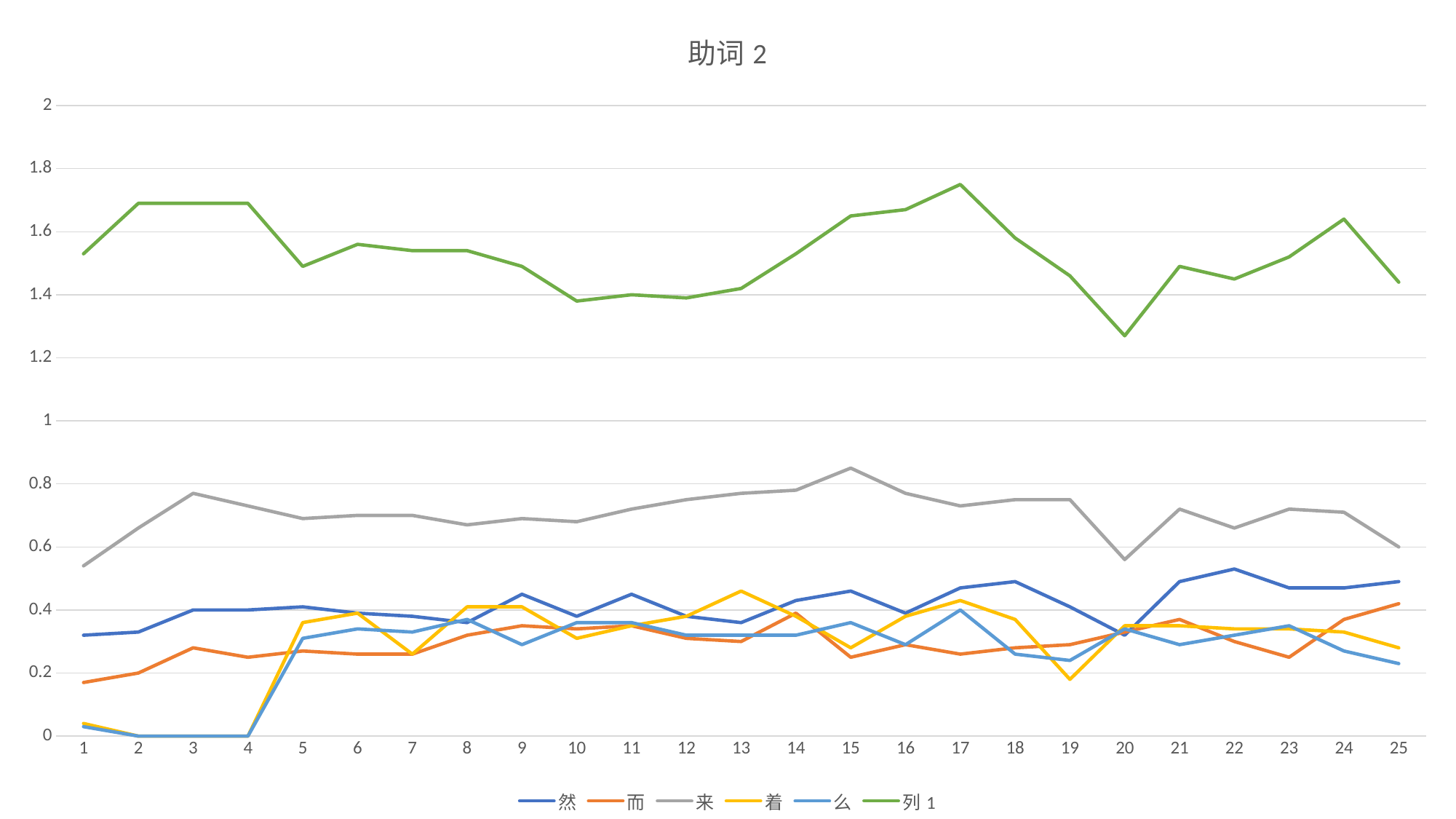

### Chart: 助词2

| Category | 然 | 而 | 来 | 着 | 么 | 列1 |
|---|---|---|---|---|---|---|
| 1 | 0.32 | 0.17 | 0.54 | 0.04 | 0.03 | 1.53 |
| 2 | 0.33 | 0.2 | 0.66 | 0.0 | 0.0 | 1.69 |
| 3 | 0.4 | 0.28 | 0.77 | 0.0 | 0.0 | 1.69 |
| 4 | 0.4 | 0.25 | 0.73 | 0.0 | 0.0 | 1.69 |
| 5 | 0.41 | 0.27 | 0.69 | 0.36 | 0.31 | 1.49 |
| 6 | 0.39 | 0.26 | 0.7 | 0.39 | 0.34 | 1.56 |
| 7 | 0.38 | 0.26 | 0.7 | 0.26 | 0.33 | 1.54 |
| 8 | 0.36 | 0.32 | 0.67 | 0.41 | 0.37 | 1.54 |
| 9 | 0.45 | 0.35 | 0.69 | 0.41 | 0.29 | 1.49 |
| 10 | 0.38 | 0.34 | 0.68 | 0.31 | 0.36 | 1.38 |
| 11 | 0.45 | 0.35 | 0.72 | 0.35 | 0.36 | 1.4 |
| 12 | 0.38 | 0.31 | 0.75 | 0.38 | 0.32 | 1.39 |
| 13 | 0.36 | 0.3 | 0.77 | 0.46 | 0.32 | 1.42 |
| 14 | 0.43 | 0.39 | 0.78 | 0.38 | 0.32 | 1.53 |
| 15 | 0.46 | 0.25 | 0.85 | 0.28 | 0.36 | 1.65 |
| 16 | 0.39 | 0.29 | 0.77 | 0.38 | 0.29 | 1.67 |
| 17 | 0.47 | 0.26 | 0.73 | 0.43 | 0.4 | 1.75 |
| 18 | 0.49 | 0.28 | 0.75 | 0.37 | 0.26 | 1.58 |
| 19 | 0.41 | 0.29 | 0.75 | 0.18 | 0.24 | 1.46 |
| 20 | 0.32 | 0.33 | 0.56 | 0.35 | 0.34 | 1.27 |
| 21 | 0.49 | 0.37 | 0.72 | 0.35 | 0.29 | 1.49 |
| 22 | 0.53 | 0.3 | 0.66 | 0.34 | 0.32 | 1.45 |
| 23 | 0.47 | 0.25 | 0.72 | 0.34 | 0.35 | 1.52 |
| 24 | 0.47 | 0.37 | 0.71 | 0.33 | 0.27 | 1.64 |
| 25 | 0.49 | 0.42 | 0.6 | 0.28 | 0.23 | 1.44 |